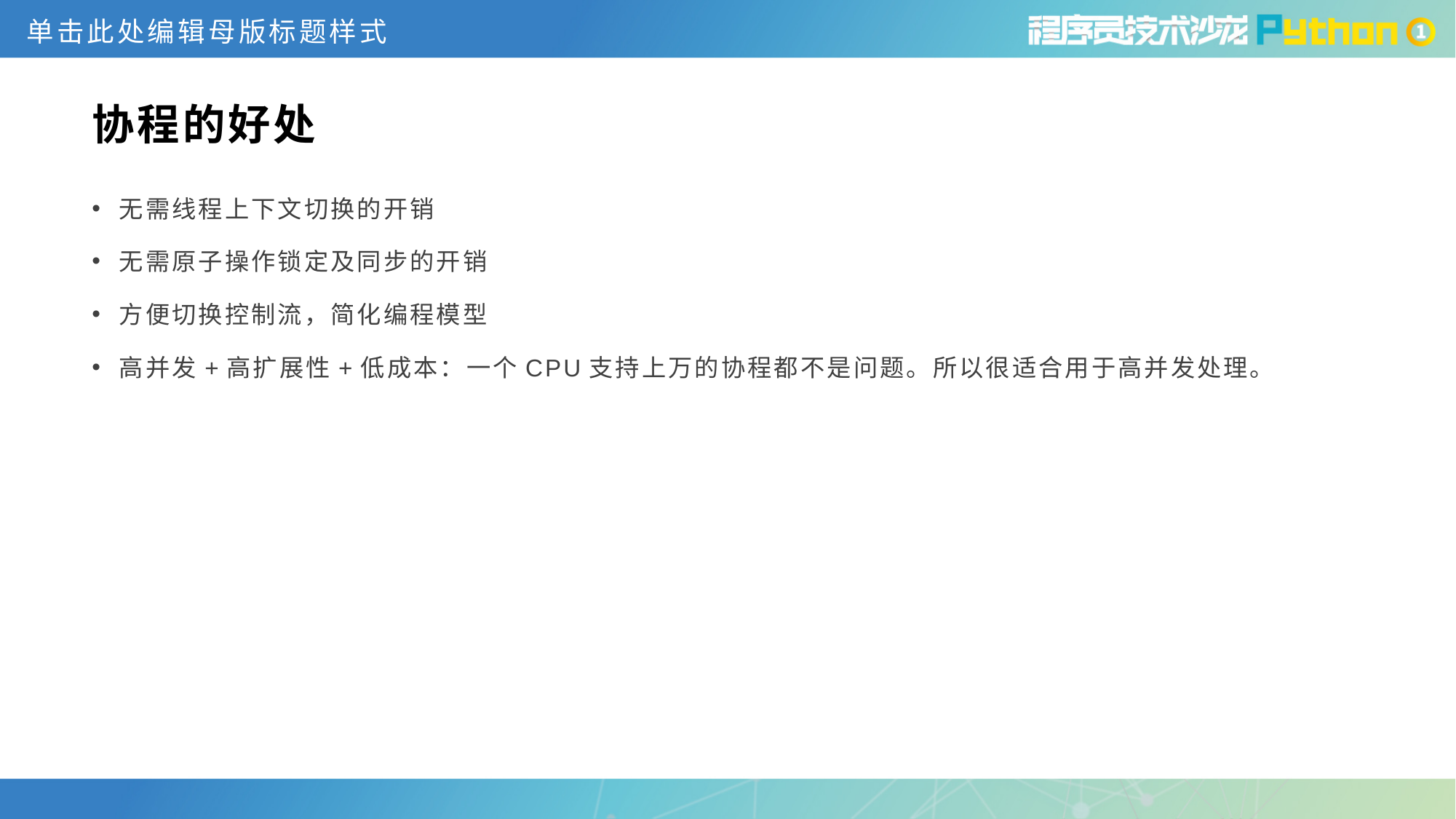

# 协程的好处
无需线程上下文切换的开销
无需原子操作锁定及同步的开销
方便切换控制流，简化编程模型
高并发+高扩展性+低成本：一个CPU支持上万的协程都不是问题。所以很适合用于高并发处理。